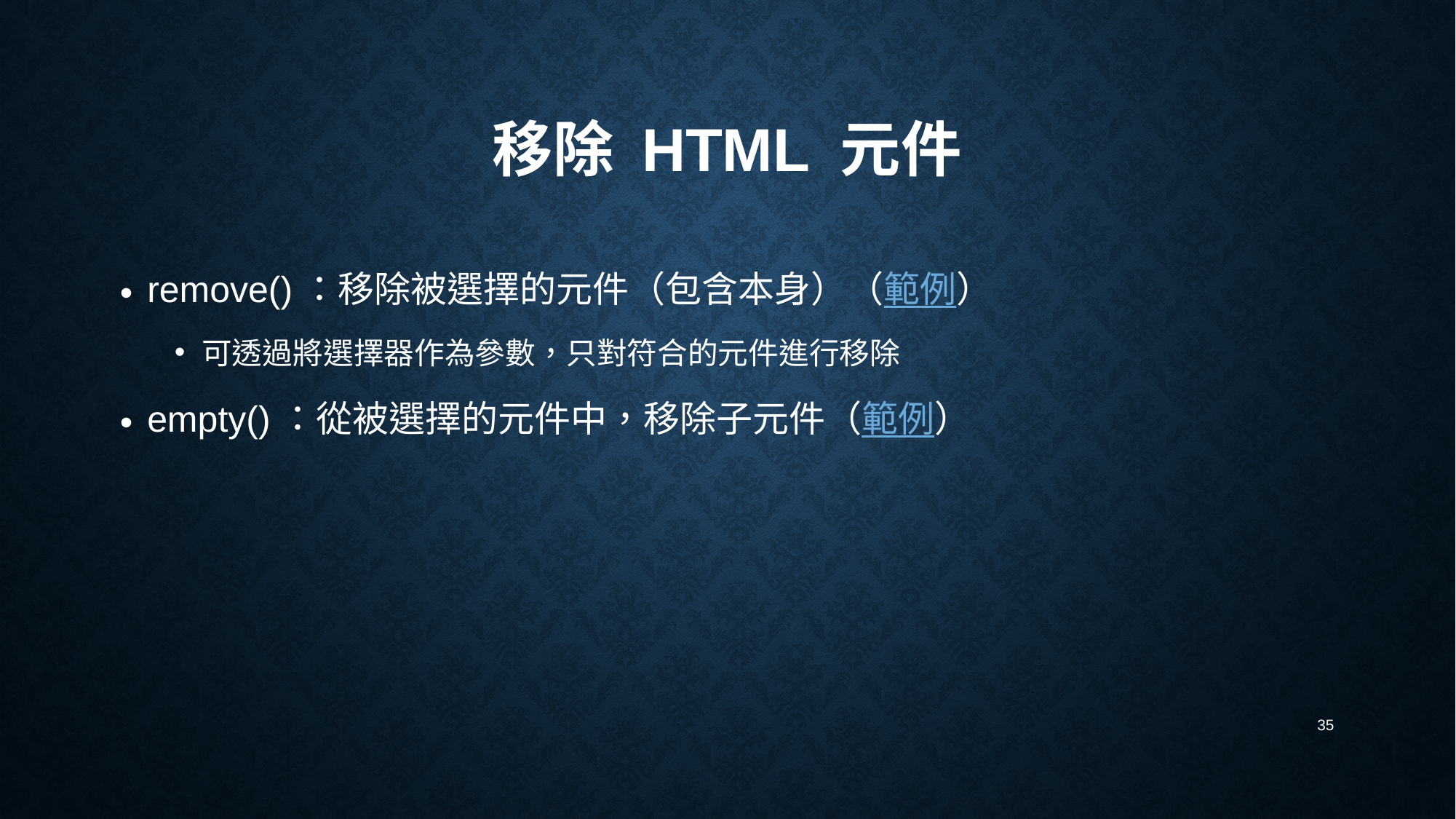

# 移除 HTML 元件
remove()：移除被選擇的元件（包含本身）（範例）
可透過將選擇器作為參數，只對符合的元件進行移除
empty()：從被選擇的元件中，移除子元件（範例）
35